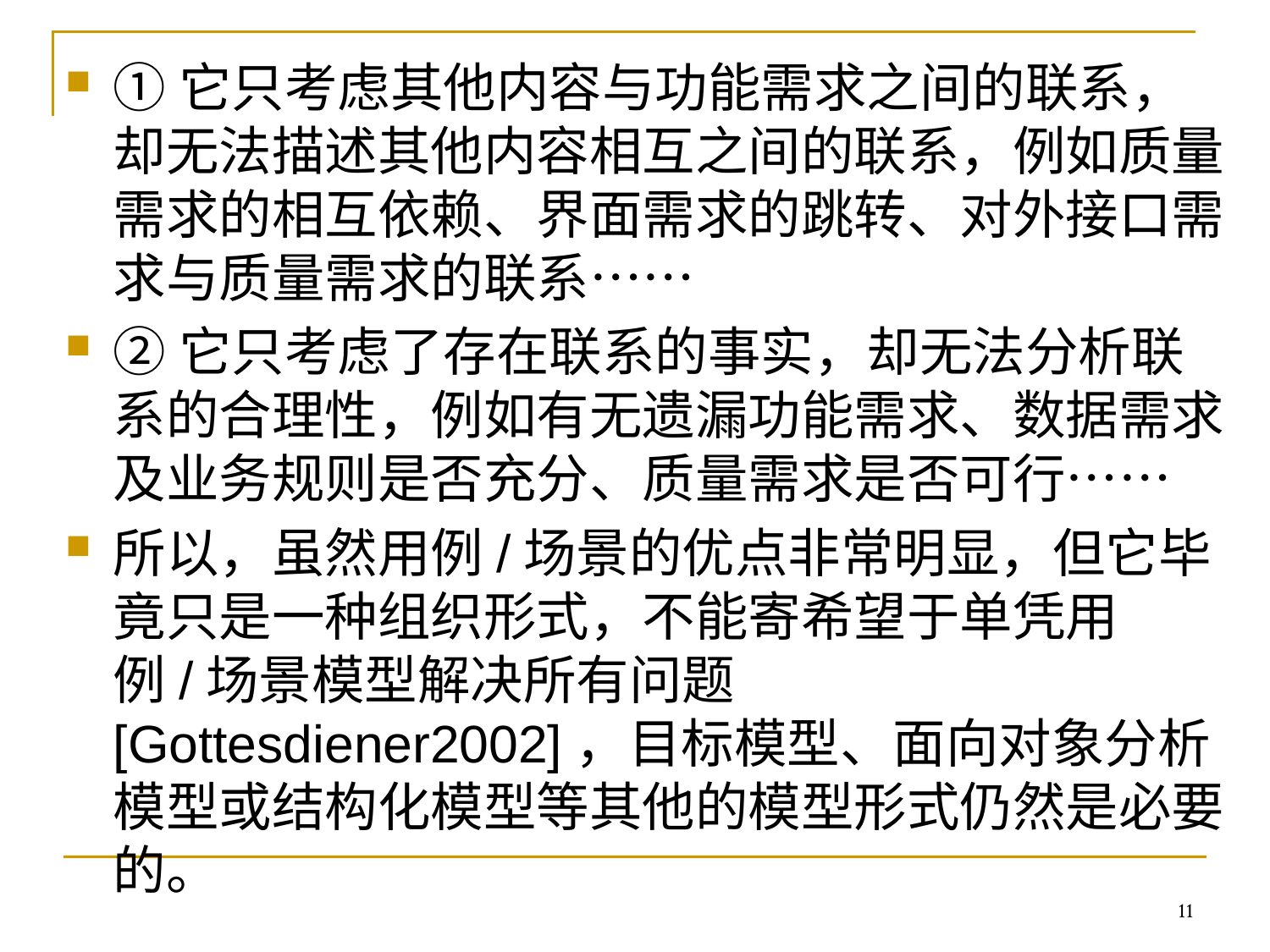

#
①它只考虑其他内容与功能需求之间的联系，却无法描述其他内容相互之间的联系，例如质量需求的相互依赖、界面需求的跳转、对外接口需求与质量需求的联系……
②它只考虑了存在联系的事实，却无法分析联系的合理性，例如有无遗漏功能需求、数据需求及业务规则是否充分、质量需求是否可行……
所以，虽然用例/场景的优点非常明显，但它毕竟只是一种组织形式，不能寄希望于单凭用例/场景模型解决所有问题[Gottesdiener2002]，目标模型、面向对象分析模型或结构化模型等其他的模型形式仍然是必要的。
11